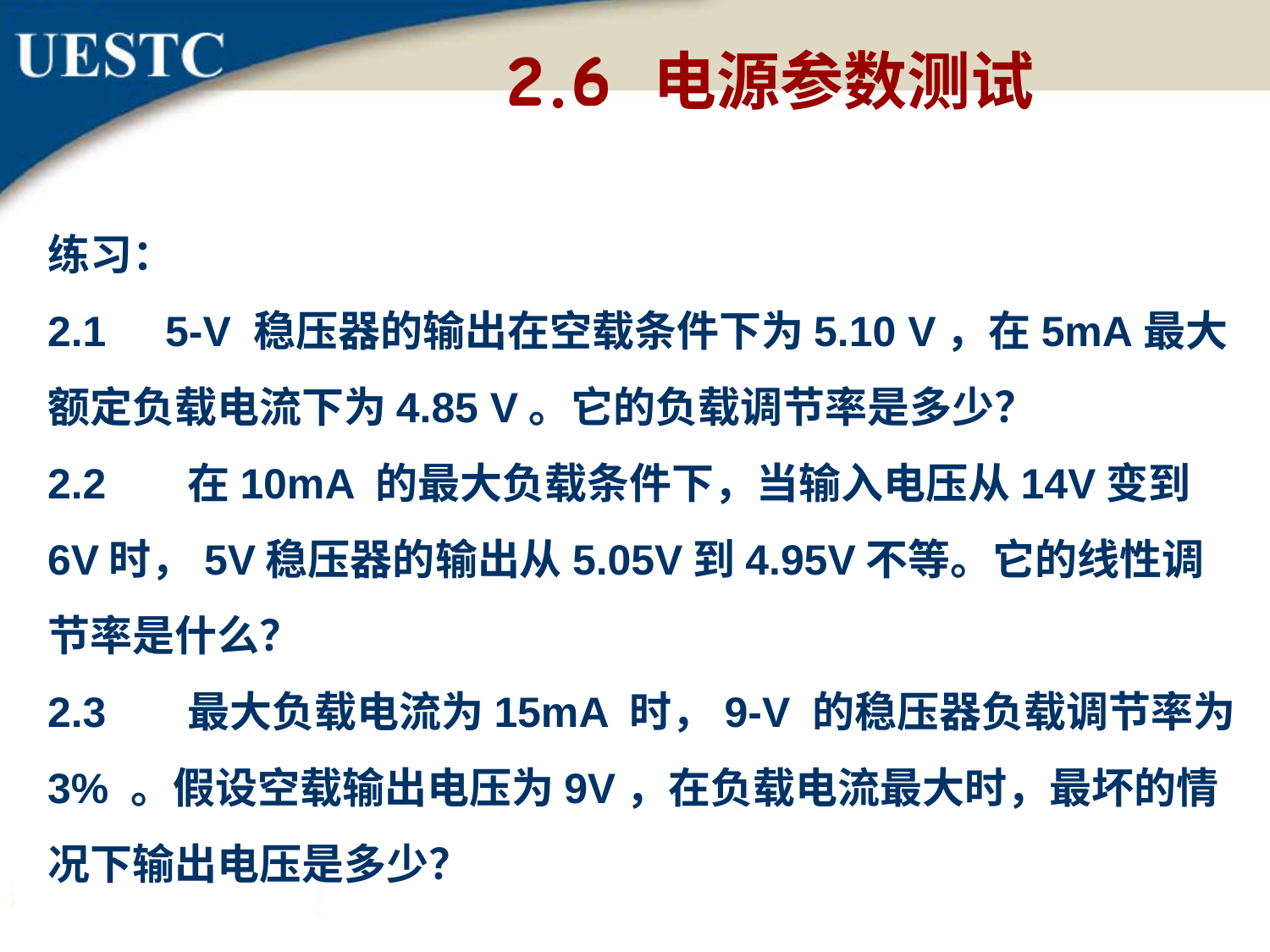

2.6 电源参数测试
练习：
2.1     5-V 稳压器的输出在空载条件下为5.10 V，在5mA最大额定负载电流下为4.85 V。它的负载调节率是多少？
2.2      在10mA 的最大负载条件下，当输入电压从14V变到6V时，5V稳压器的输出从5.05V到4.95V不等。它的线性调节率是什么？
2.3      最大负载电流为15mA 时，9-V 的稳压器负载调节率为3% 。假设空载输出电压为9V，在负载电流最大时，最坏的情况下输出电压是多少？